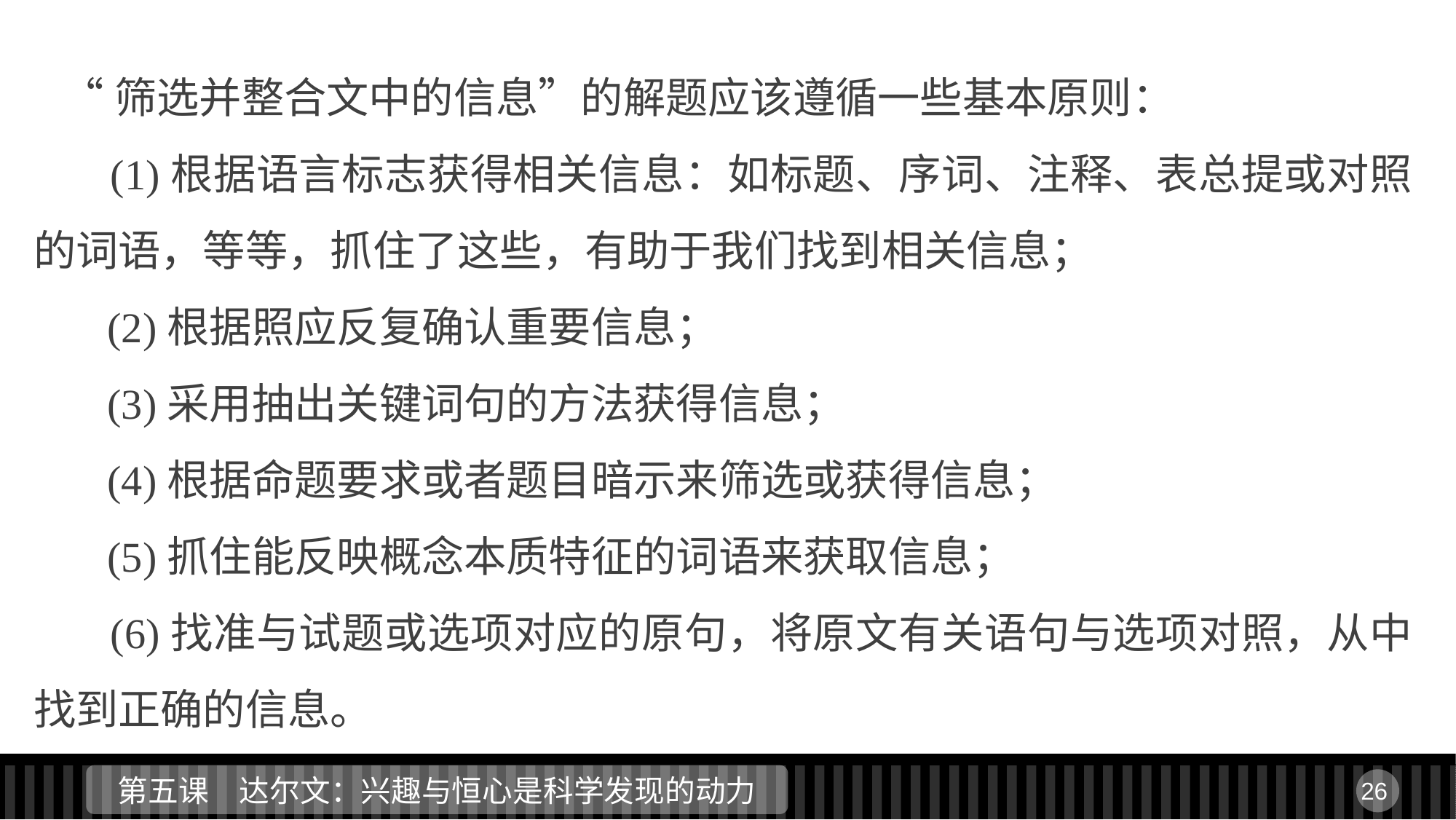

“筛选并整合文中的信息”的解题应该遵循一些基本原则：
       (1)根据语言标志获得相关信息：如标题、序词、注释、表总提或对照的词语，等等，抓住了这些，有助于我们找到相关信息；
       (2)根据照应反复确认重要信息；
       (3)采用抽出关键词句的方法获得信息；
       (4)根据命题要求或者题目暗示来筛选或获得信息；
       (5)抓住能反映概念本质特征的词语来获取信息；
       (6)找准与试题或选项对应的原句，将原文有关语句与选项对照，从中找到正确的信息。